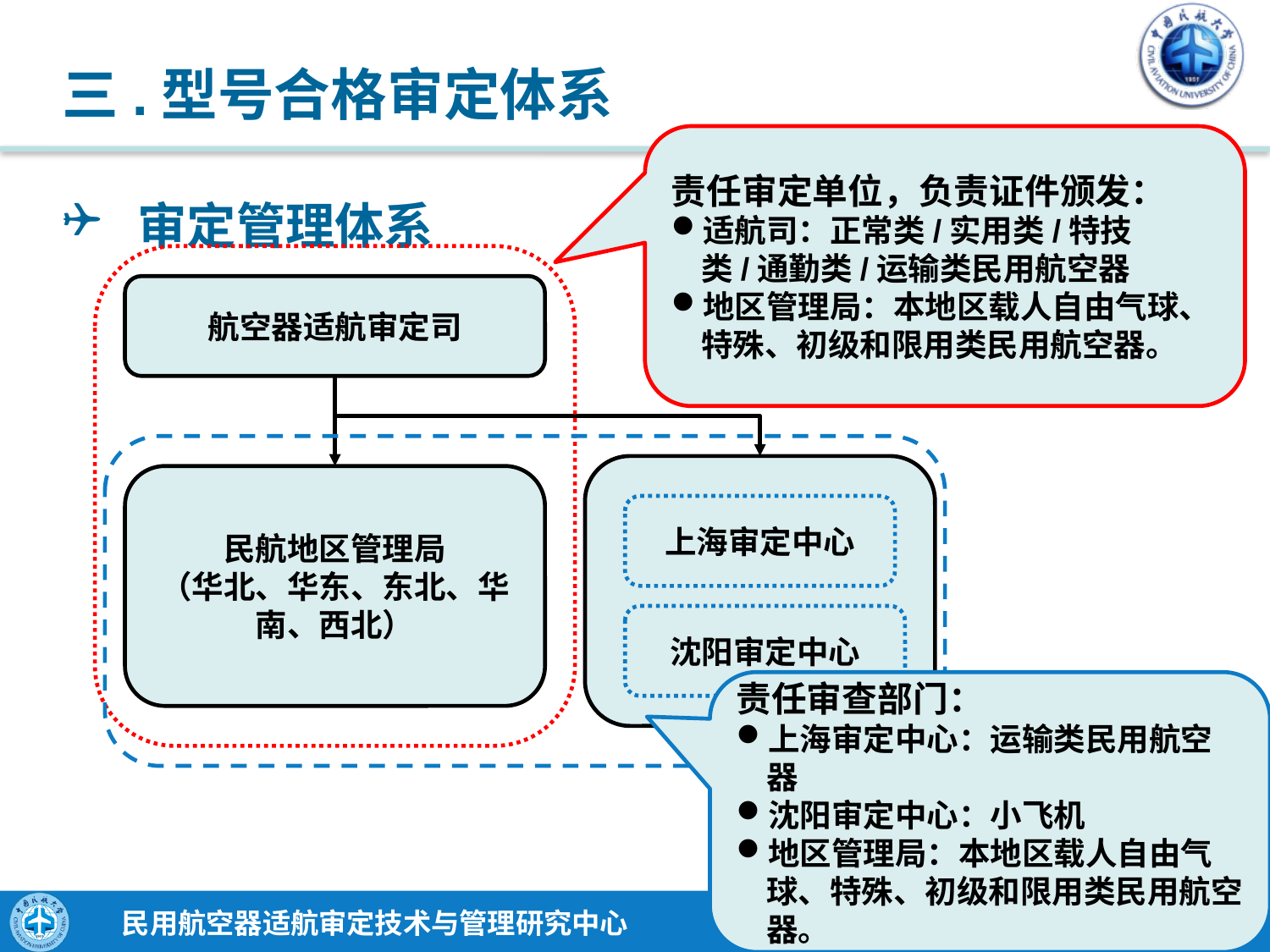

# 三.型号合格审定体系
责任审定单位，负责证件颁发：
适航司：正常类/实用类/特技类/通勤类/运输类民用航空器
地区管理局：本地区载人自由气球、特殊、初级和限用类民用航空器。
审定管理体系

航空器适航审定司

民航地区管理局
（华北、华东、东北、华南、西北）
上海审定中心
沈阳审定中心
责任审查部门：
上海审定中心：运输类民用航空器
沈阳审定中心：小飞机
地区管理局：本地区载人自由气球、特殊、初级和限用类民用航空器。